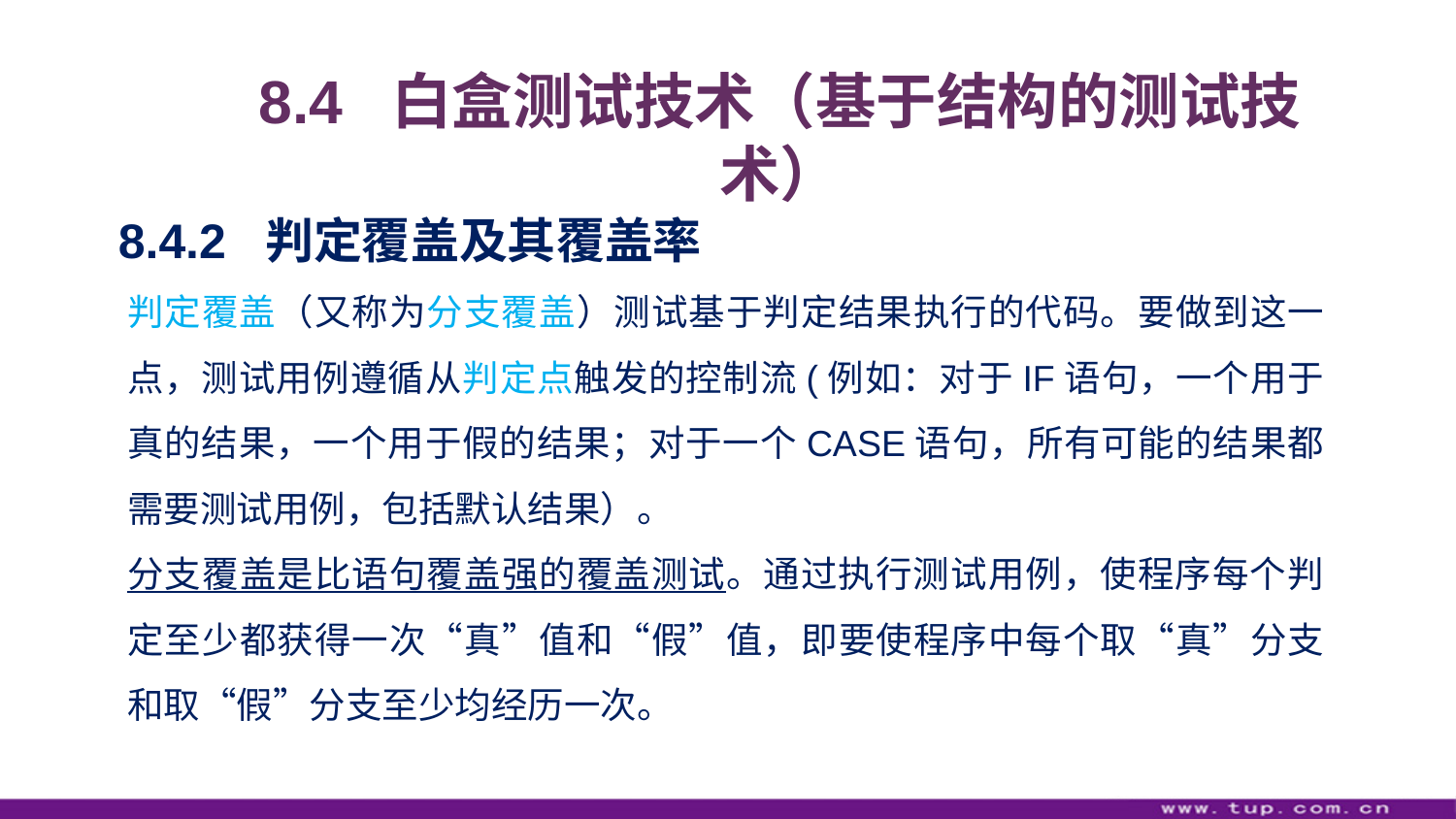

8.4  白盒测试技术（基于结构的测试技术）

8.4.2  判定覆盖及其覆盖率
判定覆盖（又称为分支覆盖）测试基于判定结果执行的代码。要做到这一点，测试用例遵循从判定点触发的控制流(例如：对于IF语句，一个用于真的结果，一个用于假的结果；对于一个CASE语句，所有可能的结果都需要测试用例，包括默认结果）。
分支覆盖是比语句覆盖强的覆盖测试。通过执行测试用例，使程序每个判定至少都获得一次“真”值和“假”值，即要使程序中每个取“真”分支和取“假”分支至少均经历一次。